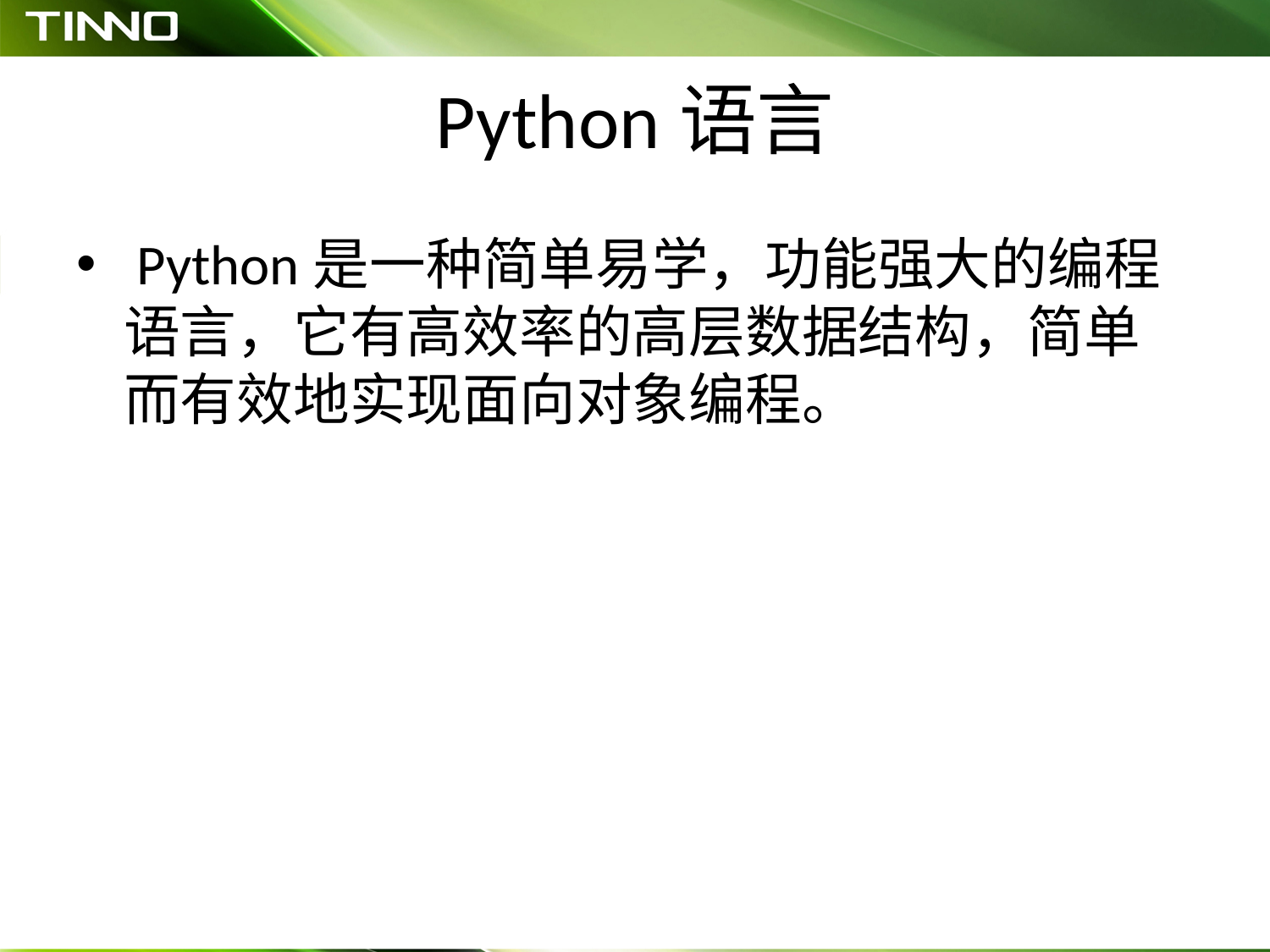

# Python语言
 Python是一种简单易学，功能强大的编程语言，它有高效率的高层数据结构，简单而有效地实现面向对象编程。